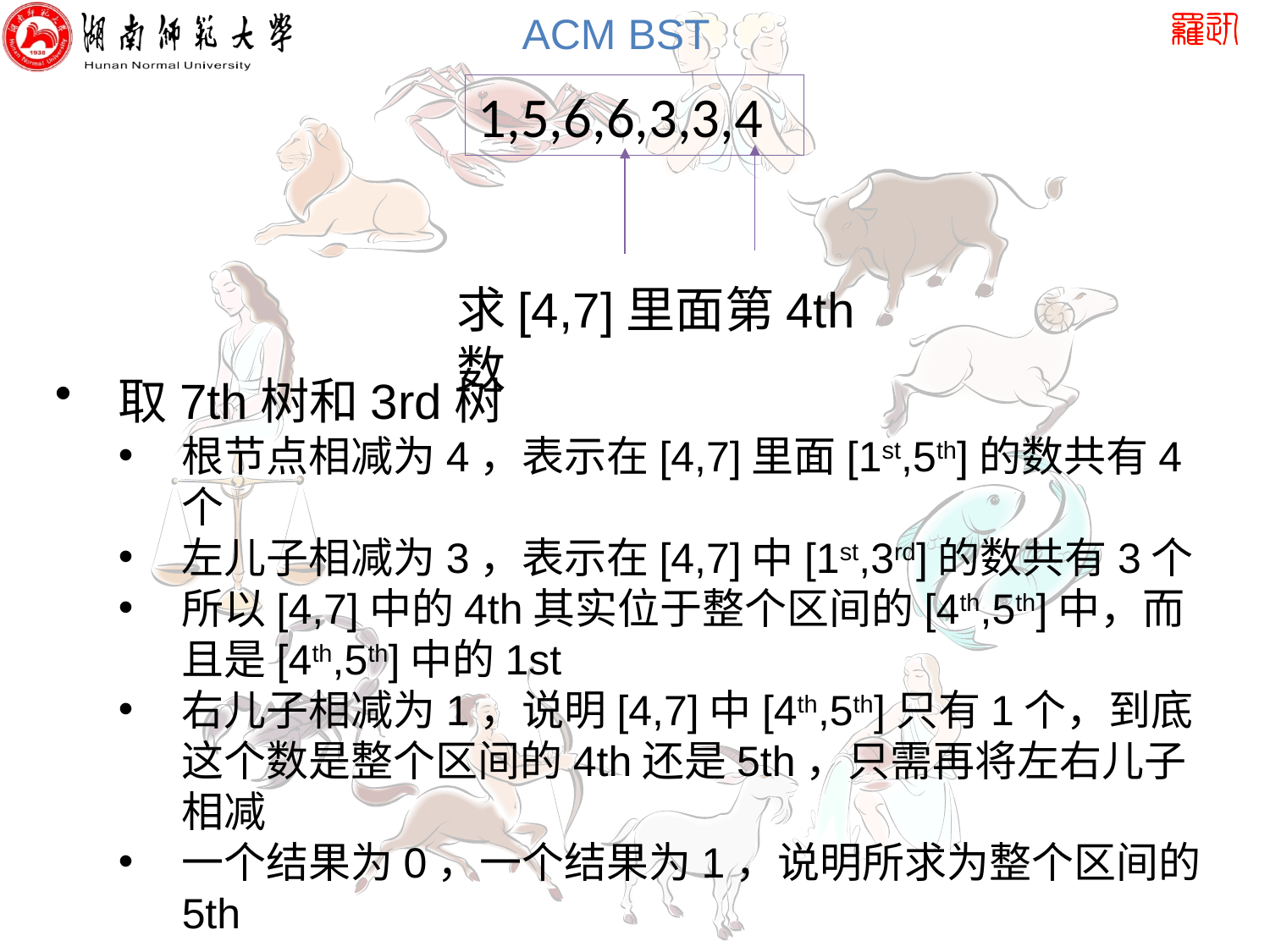

1,5,6,6,3,3,4
求[4,7]里面第4th数
取7th树和3rd树
根节点相减为4，表示在[4,7]里面[1st,5th]的数共有4个
左儿子相减为3，表示在[4,7]中[1st,3rd]的数共有3个
所以[4,7]中的4th其实位于整个区间的[4th,5th]中，而且是[4th,5th]中的1st
右儿子相减为1，说明[4,7]中[4th,5th]只有1个，到底这个数是整个区间的4th还是5th，只需再将左右儿子相减
一个结果为0，一个结果为1，说明所求为整个区间的5th